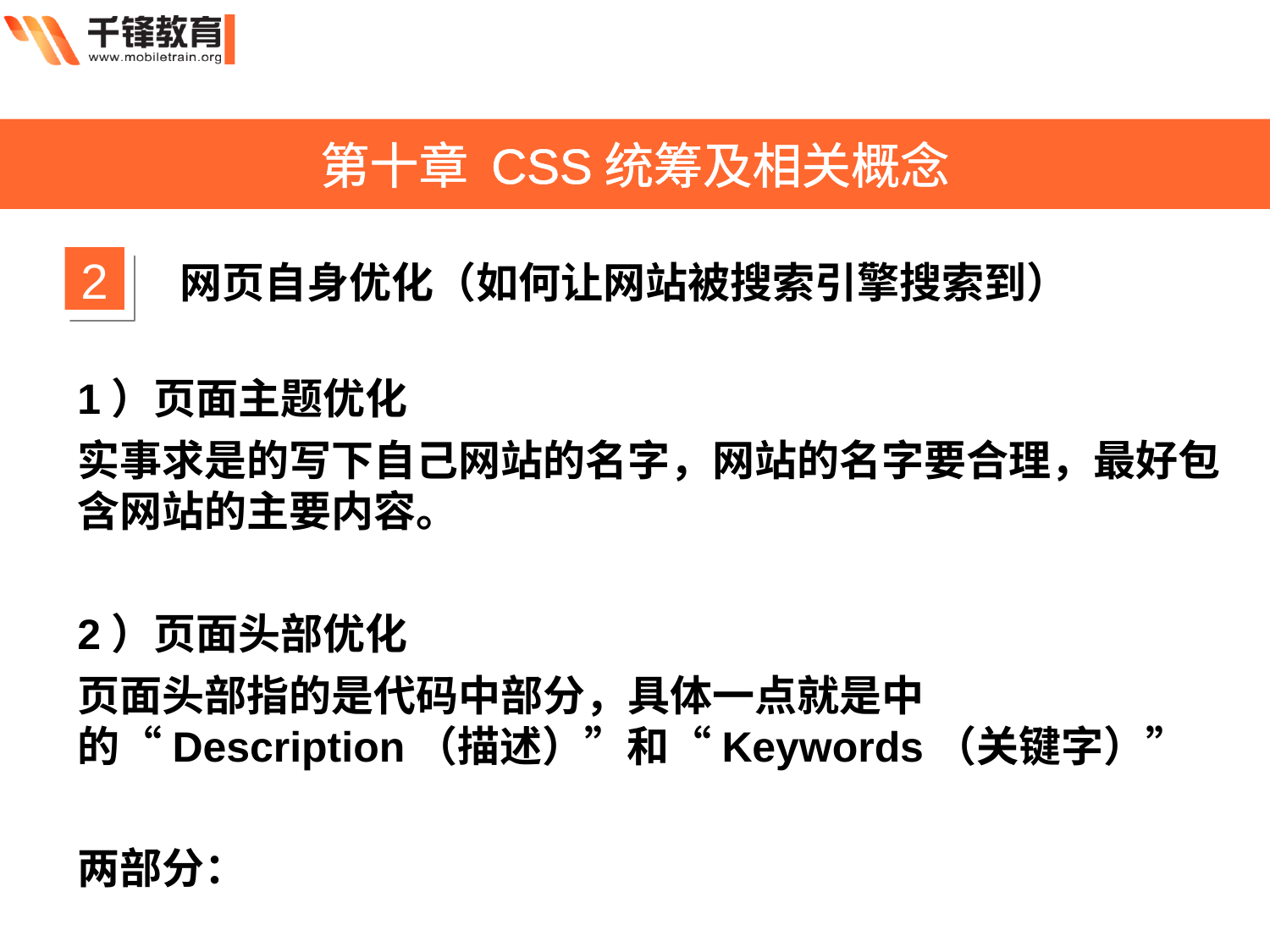

第十章 CSS统筹及相关概念
2

网页自身优化（如何让网站被搜索引擎搜索到）

1）页面主题优化
实事求是的写下自己网站的名字，网站的名字要合理，最好包含网站的主要内容。

2）页面头部优化
页面头部指的是代码中部分，具体一点就是中的“Description（描述）”和“Keywords（关键字）”

两部分：